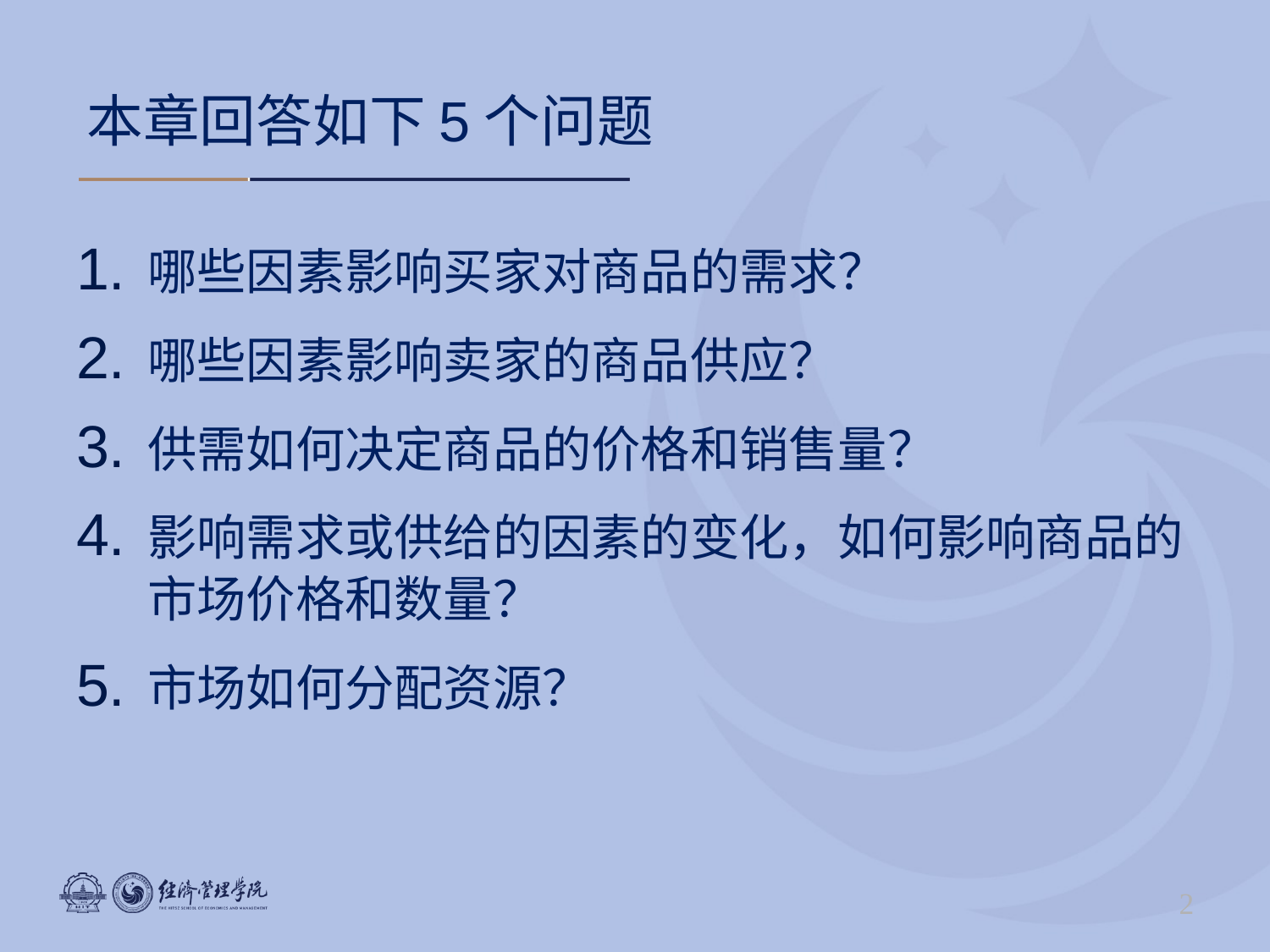

# 本章回答如下5个问题
哪些因素影响买家对商品的需求？
哪些因素影响卖家的商品供应？
供需如何决定商品的价格和销售量？
影响需求或供给的因素的变化，如何影响商品的市场价格和数量？
市场如何分配资源？